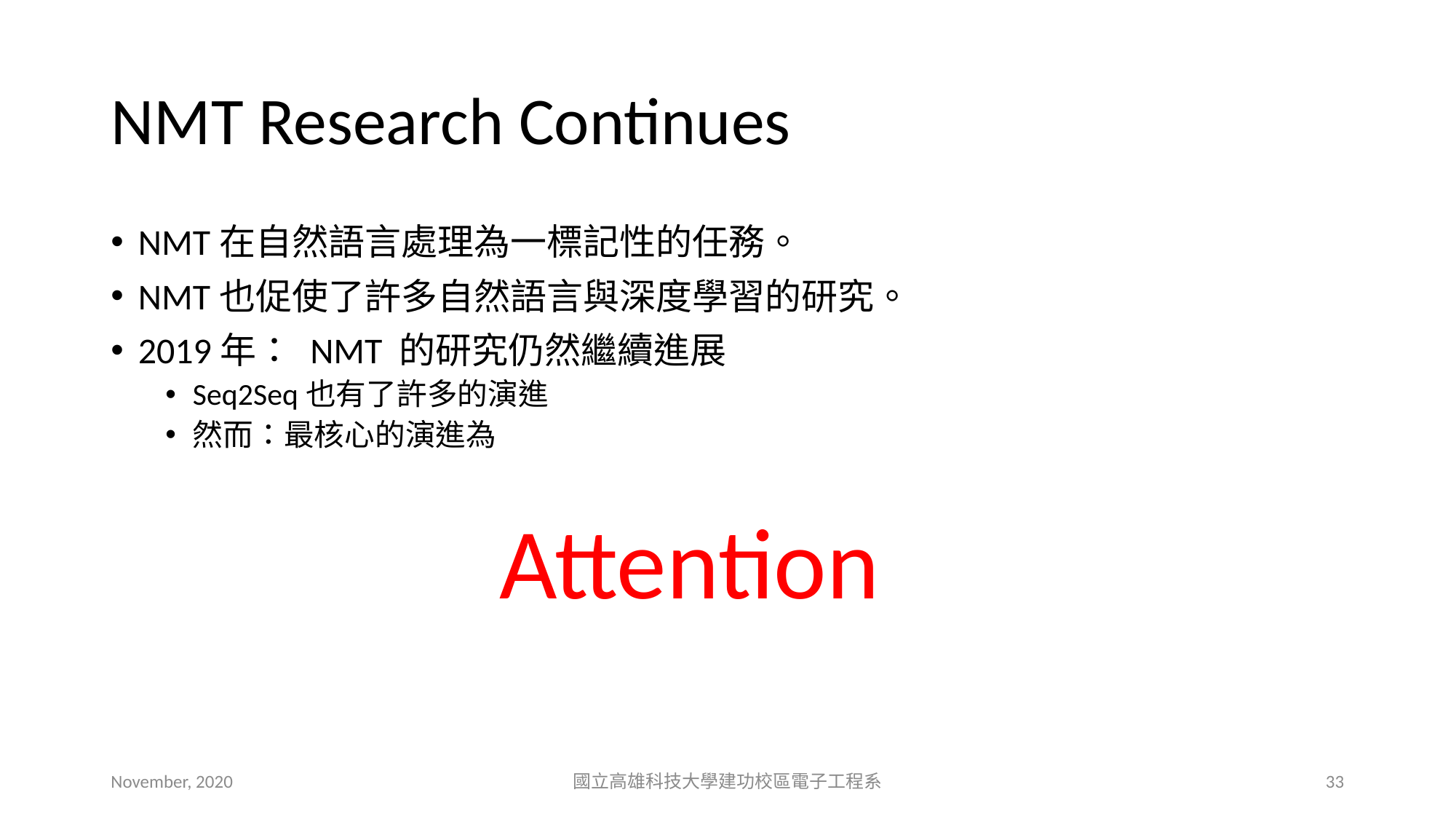

# NMT Research Continues
NMT在自然語言處理為一標記性的任務。
NMT也促使了許多自然語言與深度學習的研究。
2019年： NMT 的研究仍然繼續進展
Seq2Seq也有了許多的演進
然而：最核心的演進為
Attention
November, 2020
國立高雄科技大學建功校區電子工程系
33